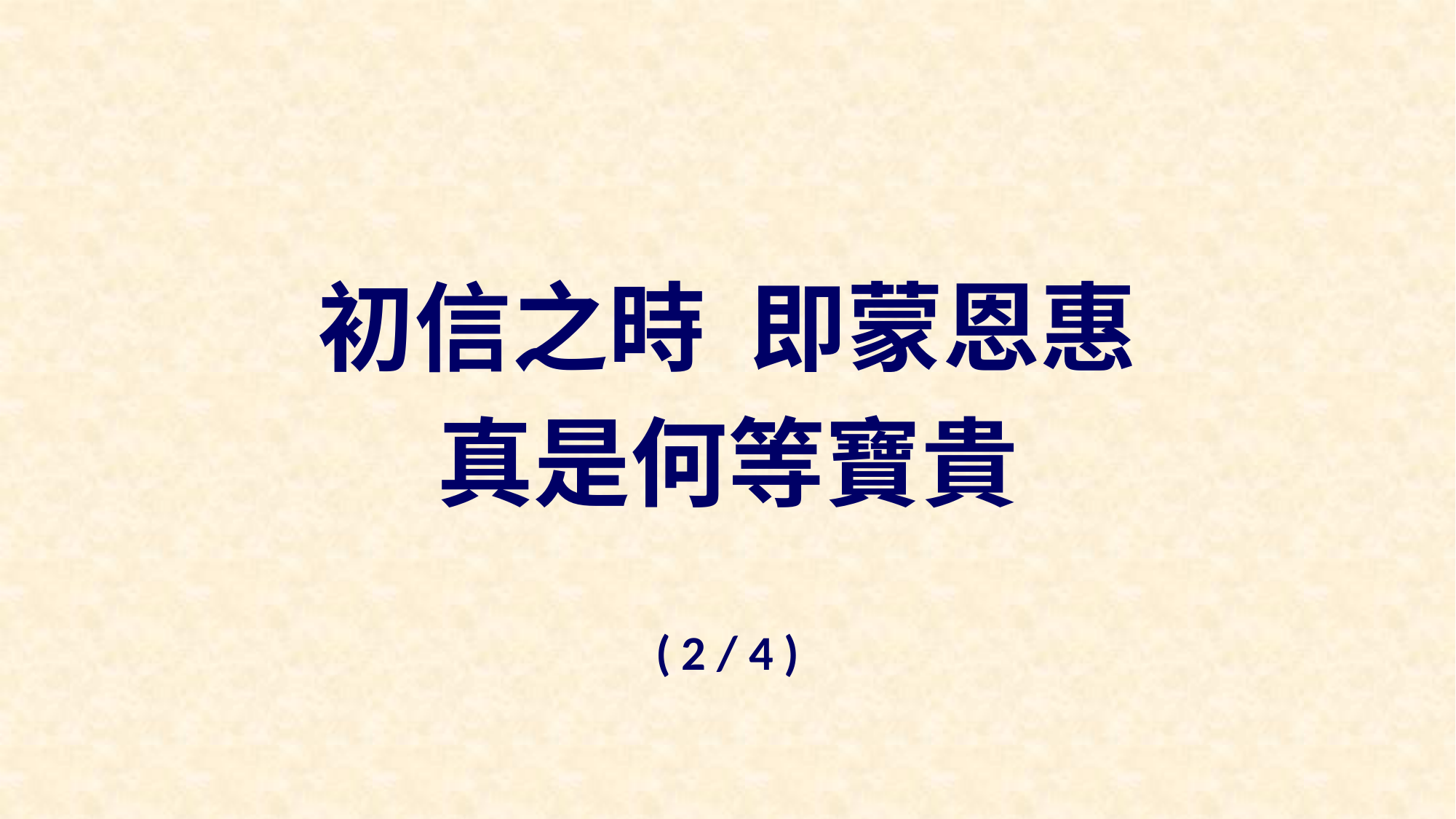

初信之時  即蒙恩惠
真是何等寶貴
( 2 / 4 )